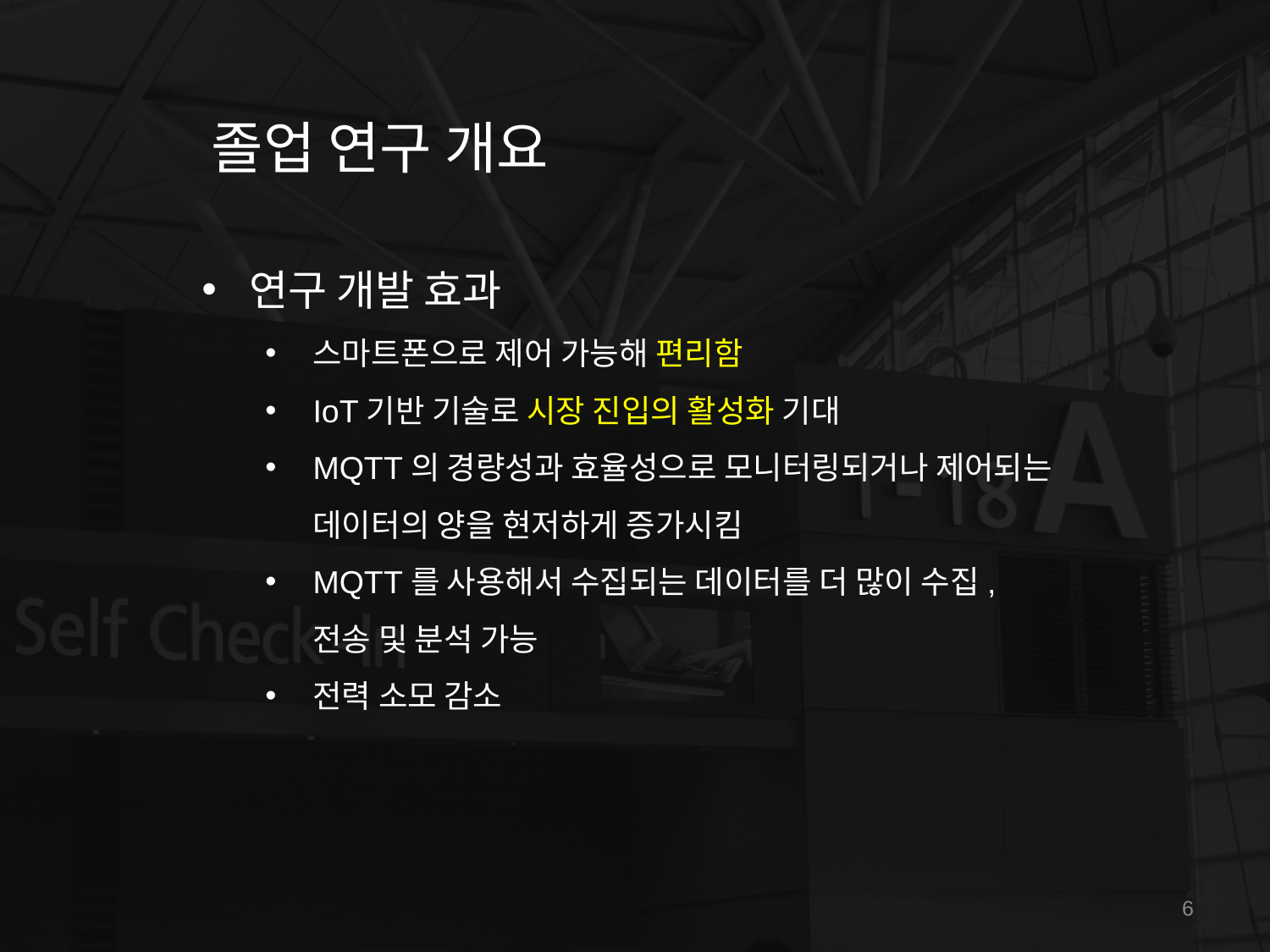

졸업 연구 개요
연구 개발 효과
스마트폰으로 제어 가능해 편리함
IoT기반 기술로 시장 진입의 활성화 기대
MQTT의 경량성과 효율성으로 모니터링되거나 제어되는 데이터의 양을 현저하게 증가시킴
MQTT를 사용해서 수집되는 데이터를 더 많이 수집, 전송 및 분석 가능
전력 소모 감소
6